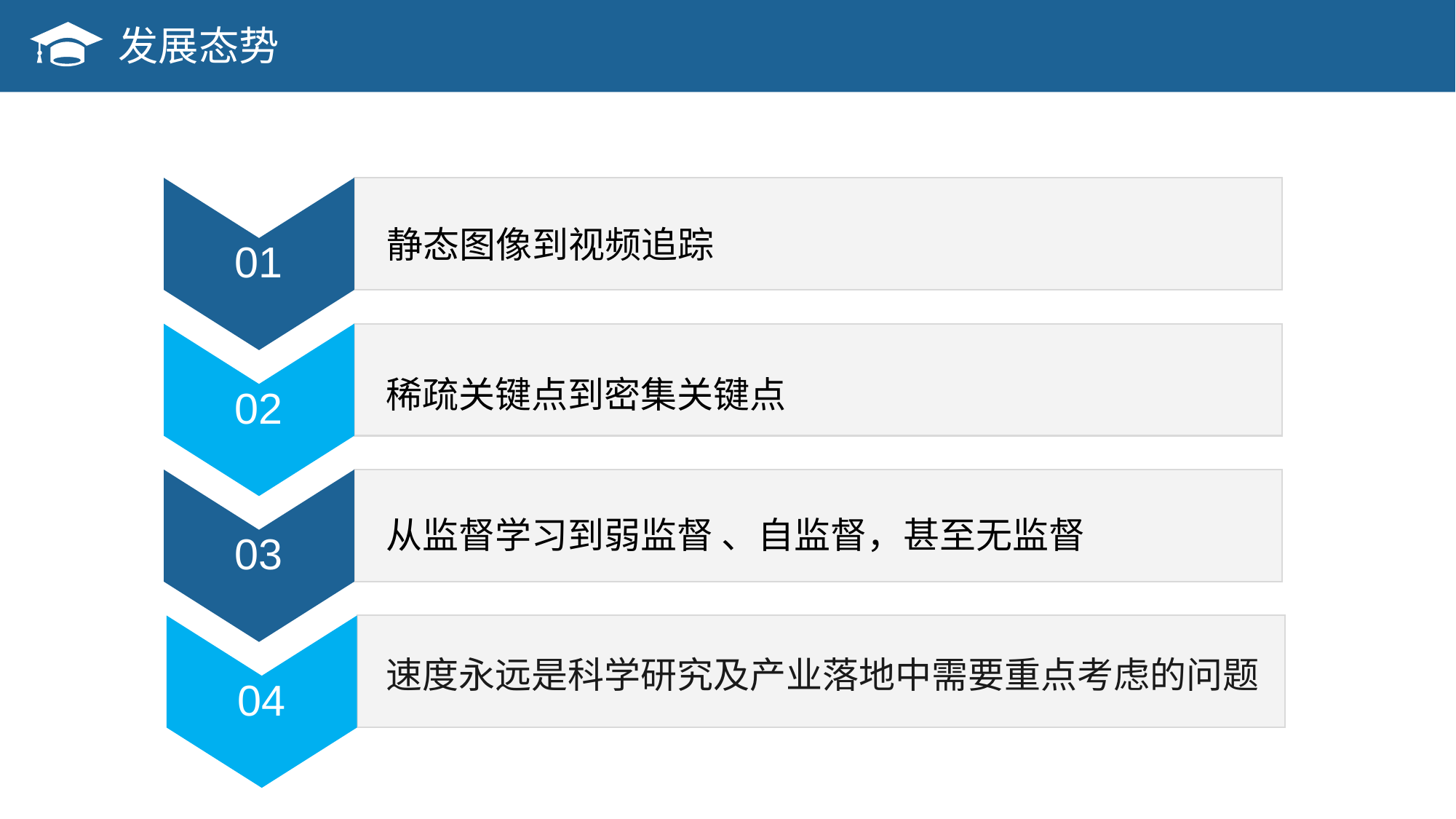

发展态势

01

静态图像到视频追踪

02
稀疏关键点到密集关键点
03

从监督学习到弱监督 、自监督，甚至无监督

04
速度永远是科学研究及产业落地中需要重点考虑的问题